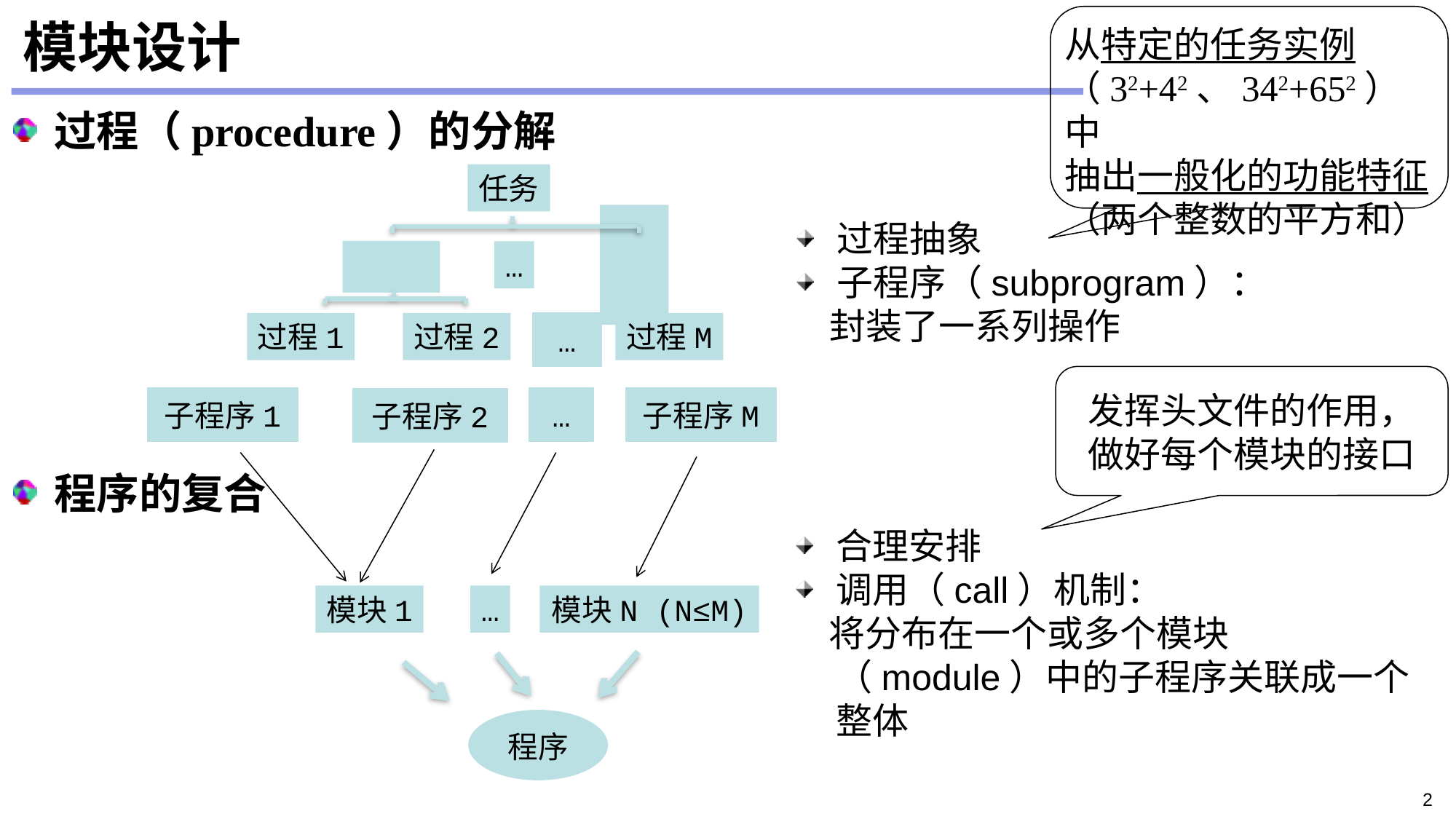

从特定的任务实例
（32+42、342+652）中
抽出一般化的功能特征
（两个整数的平方和）
# 模块设计
过程（procedure）的分解

程序的复合

任务
…

过程1
过程2
过程M
…
子程序1
…
子程序M
子程序2
过程抽象
子程序（subprogram）：
   封装了一系列操作
发挥头文件的作用，做好每个模块的接口
合理安排
调用（call）机制：
   将分布在一个或多个模块（module）中的子程序关联成一个整体
模块1
…
模块N (N≤M)

程序
2